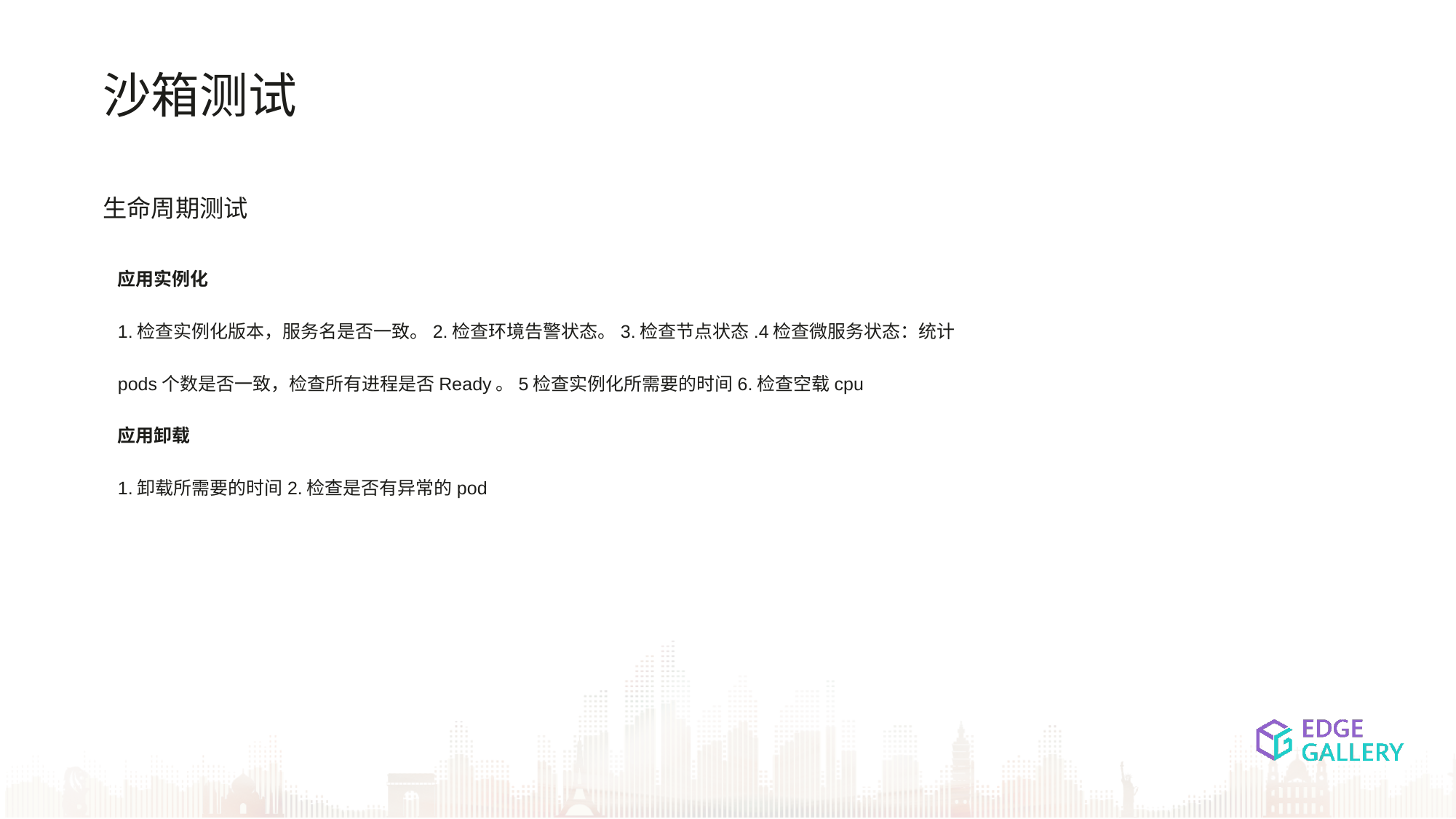

沙箱测试
生命周期测试
应用实例化
1.检查实例化版本，服务名是否一致。2.检查环境告警状态。3.检查节点状态.4检查微服务状态：统计pods个数是否一致，检查所有进程是否Ready。5检查实例化所需要的时间6.检查空载cpu
应用卸载
1.卸载所需要的时间2.检查是否有异常的pod